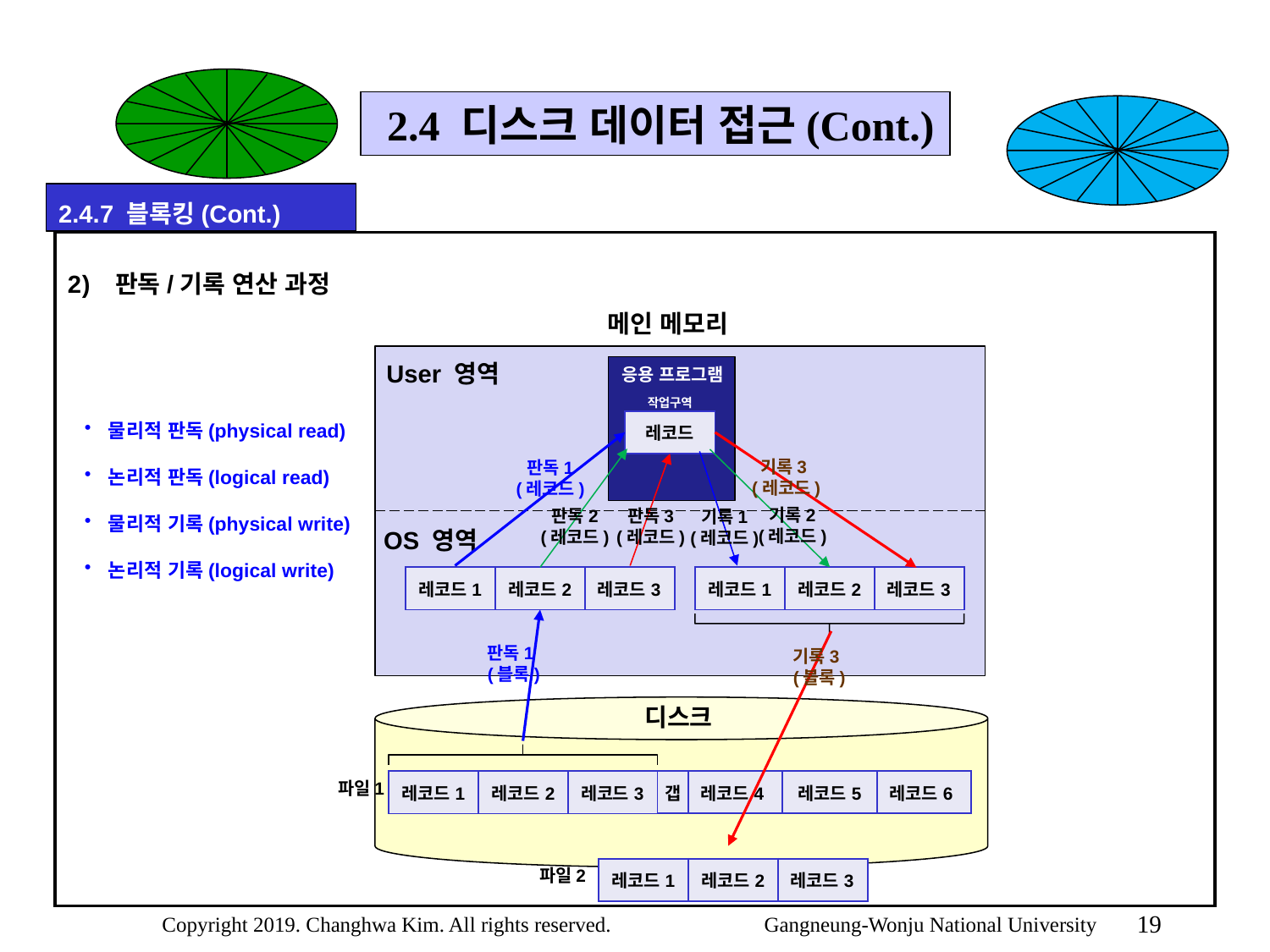

2.4 디스크 데이터 접근(Cont.)

2.4.7 블록킹(Cont.)

판독/기록 연산 과정

메인 메모리

User 영역

응용 프로그램
작업구역
| 레코드 |
| --- |
물리적 판독(physical read)

논리적 판독(logical read)

물리적 기록(physical write)

논리적 기록(logical write)
기록3
 (레코드)
판독1
(레코드)

기록2
(레코드)
판독2
(레코드)
판독3
(레코드)
기록1
(레코드)
OS 영역
| 레코드1 | 레코드2 | 레코드3 |
| --- | --- | --- |
| 레코드1 | 레코드2 | 레코드3 |
| --- | --- | --- |

판독1
(블록)
기록3
(블록)
디스크

파일1
| 레코드1 | 레코드2 | 레코드3 |
| --- | --- | --- |
| 갭 |
| --- |
| 레코드4 | 레코드5 | 레코드6 |
| --- | --- | --- |
파일2
| 레코드1 | 레코드2 | 레코드3 |
| --- | --- | --- |
19
Copyright 2019. Changhwa Kim. All rights reserved.                             Gangneung-Wonju National University